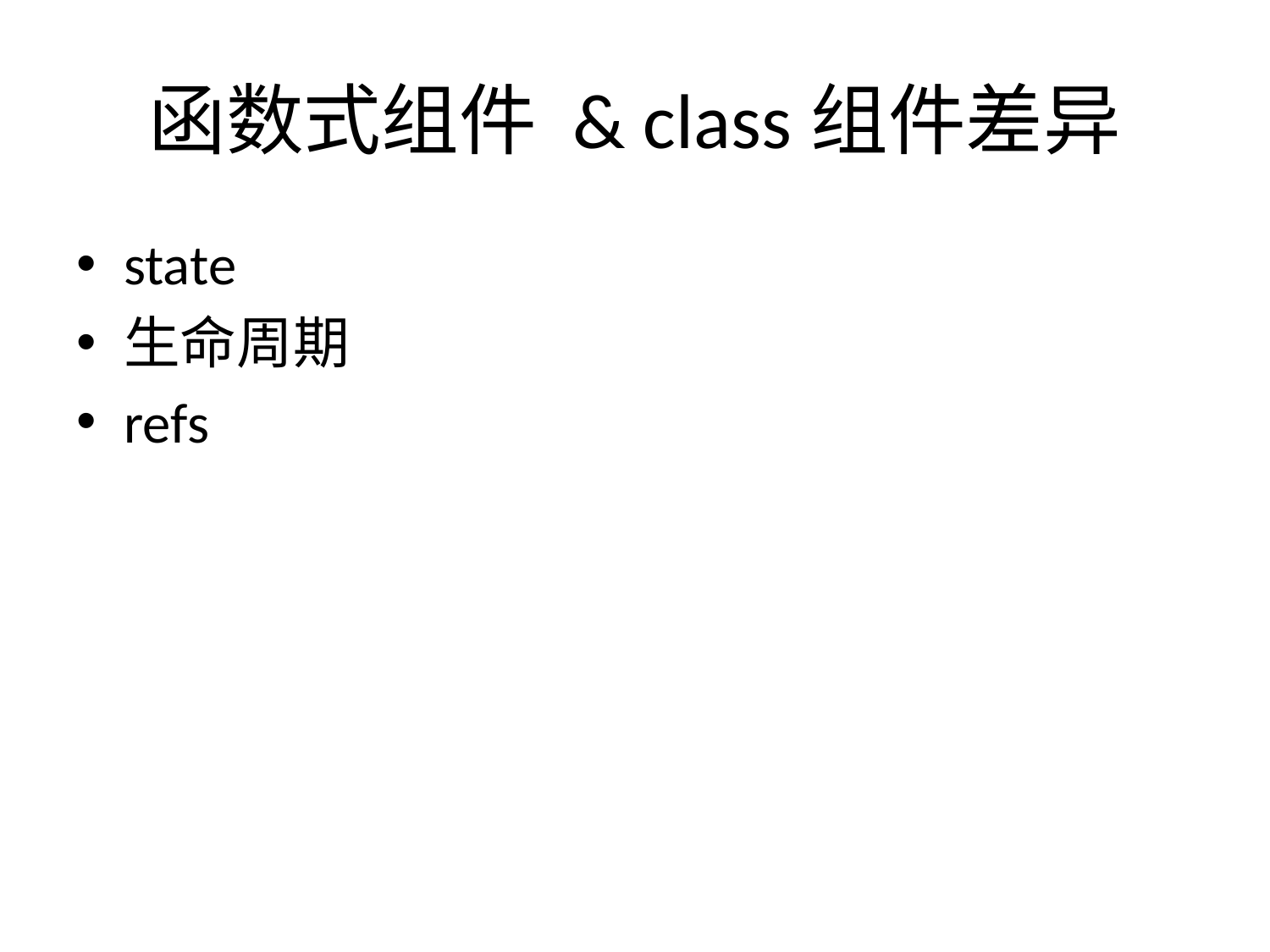

# 函数式组件 & class组件差异
state
生命周期
refs